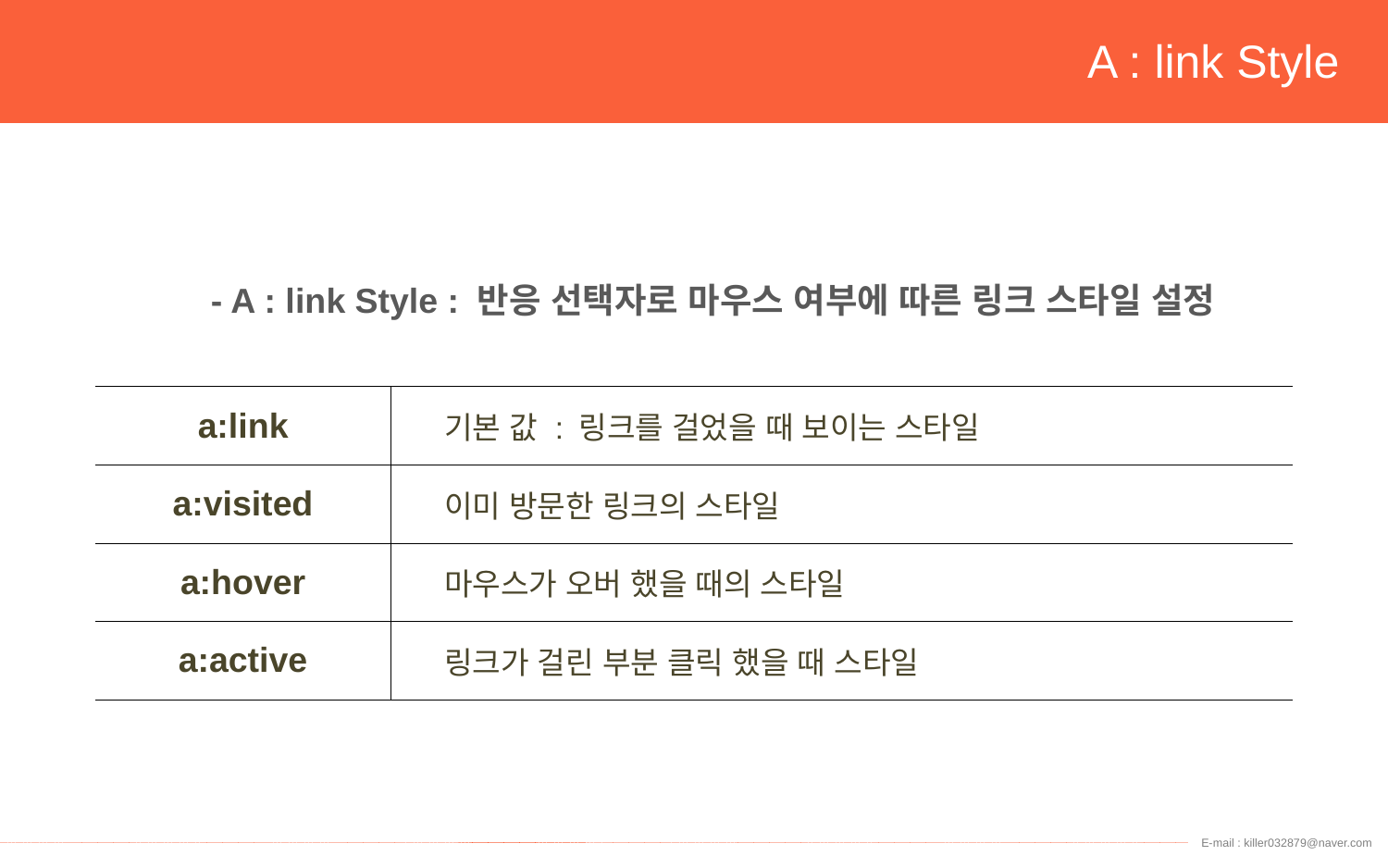

A : link Style
- A : link Style : 반응 선택자로 마우스 여부에 따른 링크 스타일 설정
| a:link | 기본 값 : 링크를 걸었을 때 보이는 스타일 |
| --- | --- |
| a:visited | 이미 방문한 링크의 스타일 |
| a:hover | 마우스가 오버 했을 때의 스타일 |
| a:active | 링크가 걸린 부분 클릭 했을 때 스타일 |